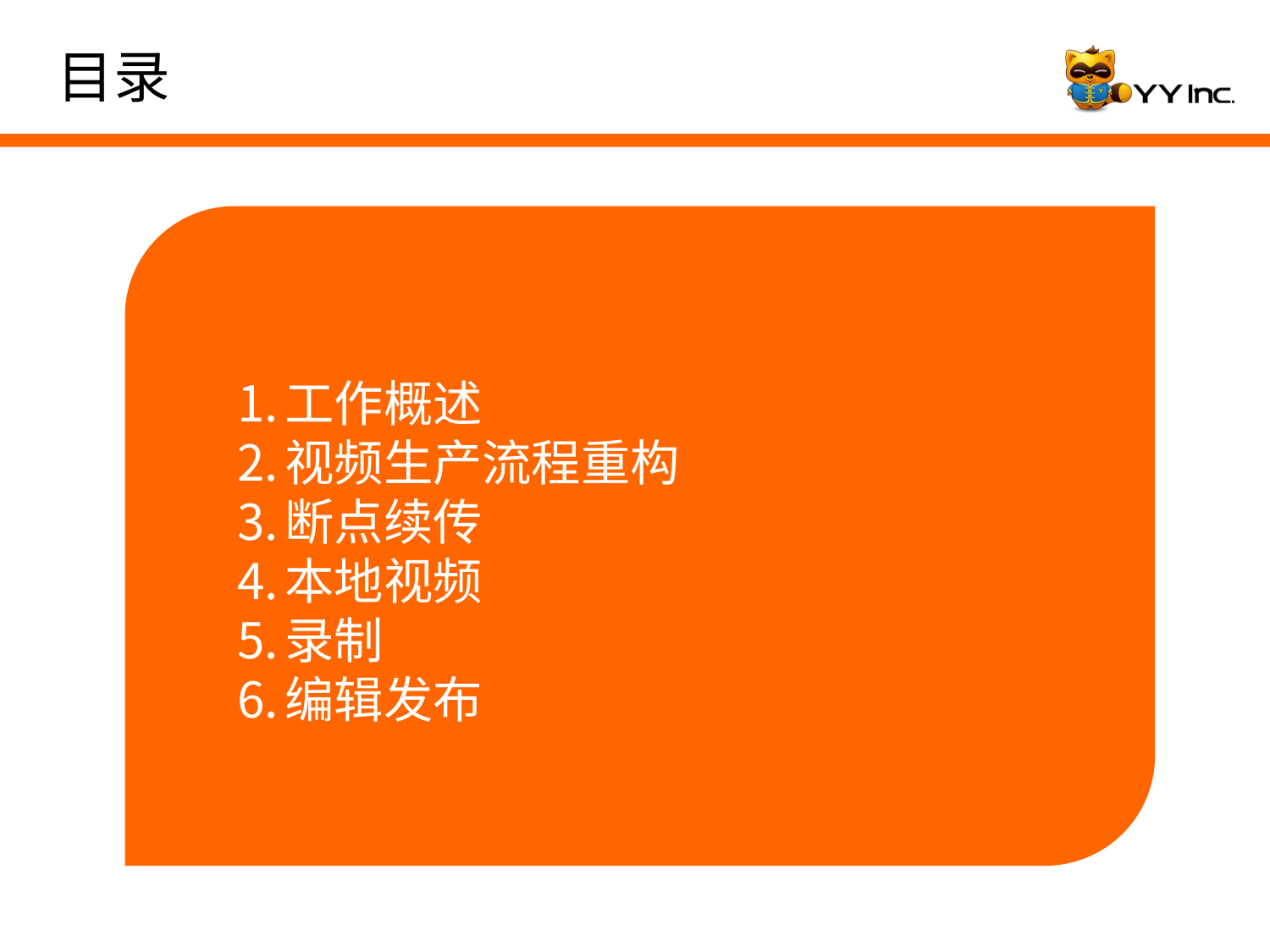

目录

工作概述
视频生产流程重构
断点续传
本地视频
录制
编辑发布